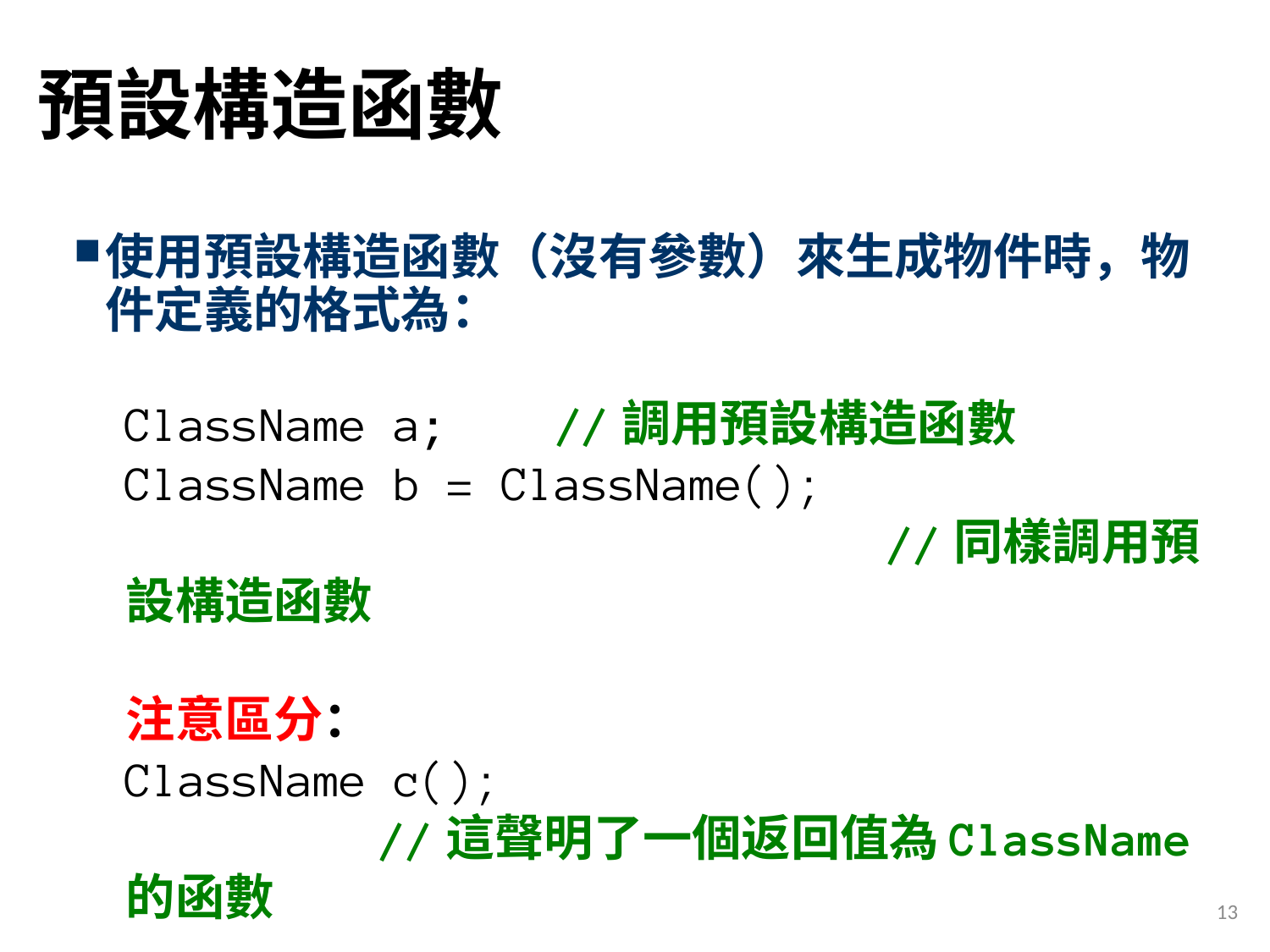

# 預設構造函數
使用預設構造函數（沒有參數）來生成物件時，物件定義的格式為：

ClassName a;    //調用預設構造函數
ClassName b = ClassName();
						//同樣調用預設構造函數

注意區分：
ClassName c();
		//這聲明了一個返回值為ClassName的函數
13